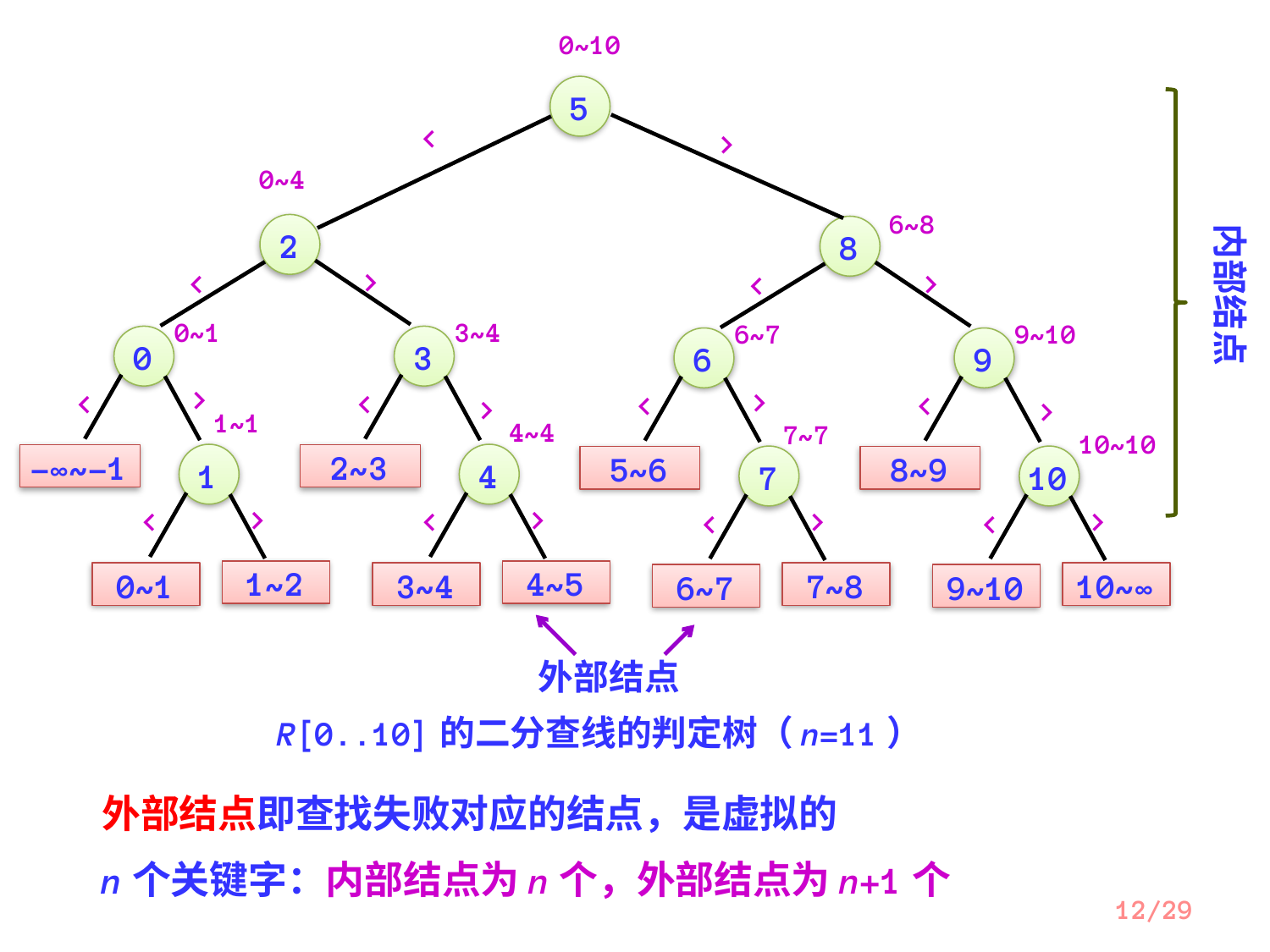

0~10
5

内部结点
<

>
0~4
6~8
2
8
>
<
>
<

0~1
3~4
6~7
9~10
0
3
6
9
>

<
<
<
<
-∞~-1
2~3
5~6
8~9

>

>

<
<

>

>
<
<
1~2
4~5
0~1
3~4
7~8
10~∞
6~7
9~10
>

>
>
1~1
4~4
7~7
10~10
1
4
7
10
外部结点
R[0..10]的二分查线的判定树（n=11）
外部结点即查找失败对应的结点，是虚拟的
n个关键字：内部结点为n个，外部结点为n+1个
12/29